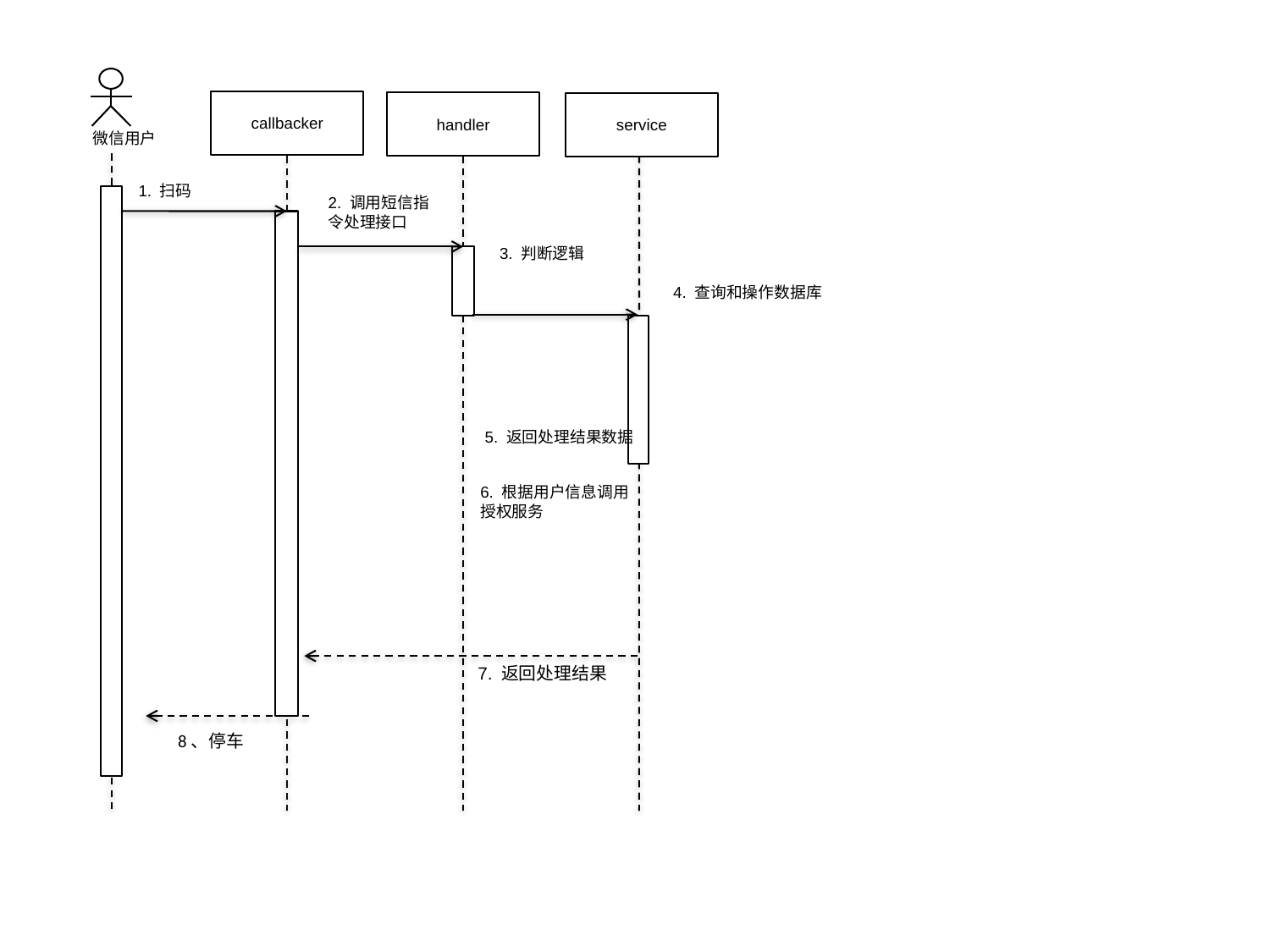

微信用户
callbacker
handler
service
1. 扫码

2. 调用短信指令处理接口

3. 判断逻辑

4. 查询和操作数据库

5. 返回处理结果数据
6. 根据用户信息调用授权服务
7. 返回处理结果
8、停车